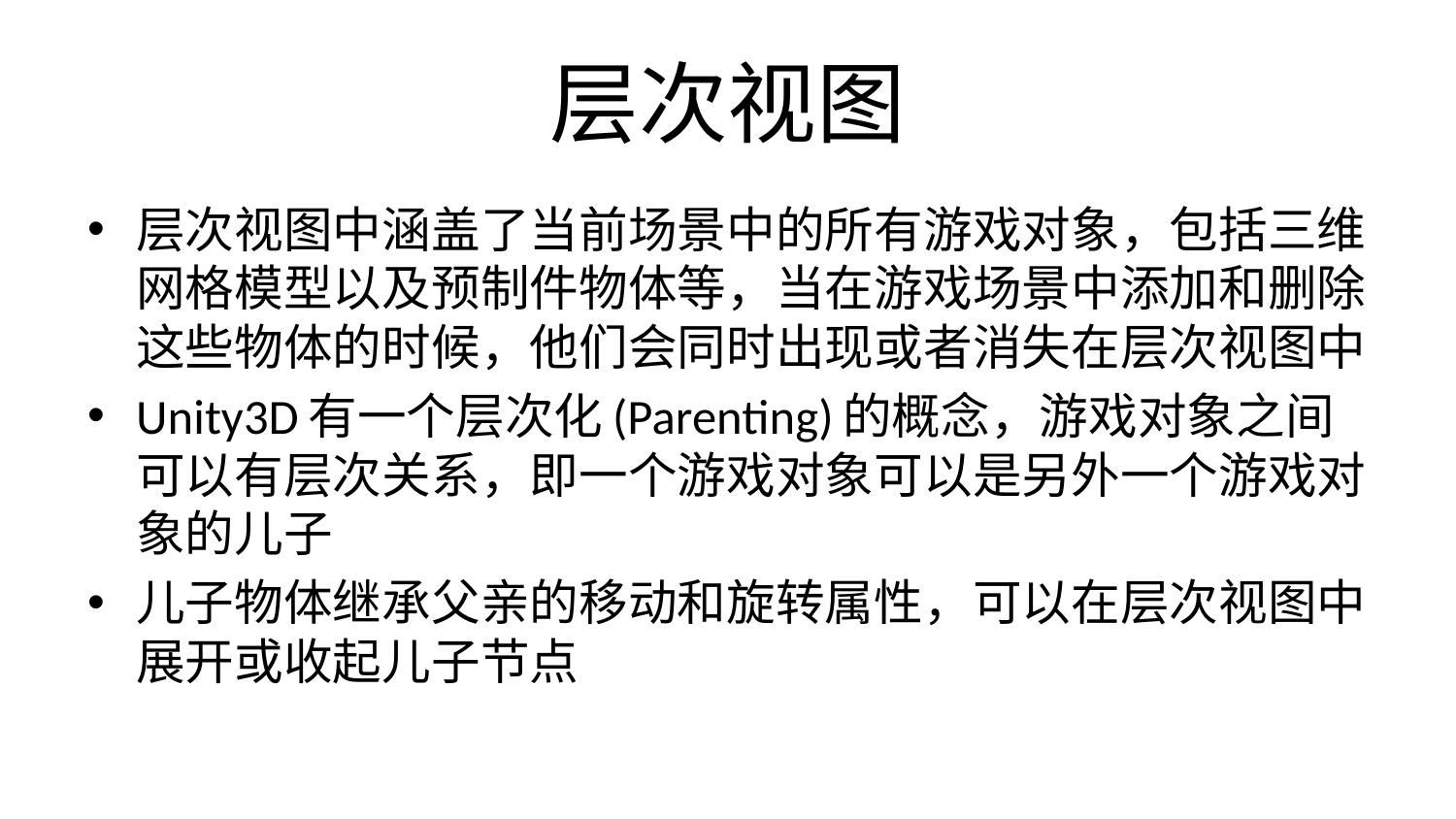

# 层次视图
层次视图中涵盖了当前场景中的所有游戏对象，包括三维网格模型以及预制件物体等，当在游戏场景中添加和删除这些物体的时候，他们会同时出现或者消失在层次视图中
Unity3D有一个层次化(Parenting)的概念，游戏对象之间可以有层次关系，即一个游戏对象可以是另外一个游戏对象的儿子
儿子物体继承父亲的移动和旋转属性，可以在层次视图中展开或收起儿子节点